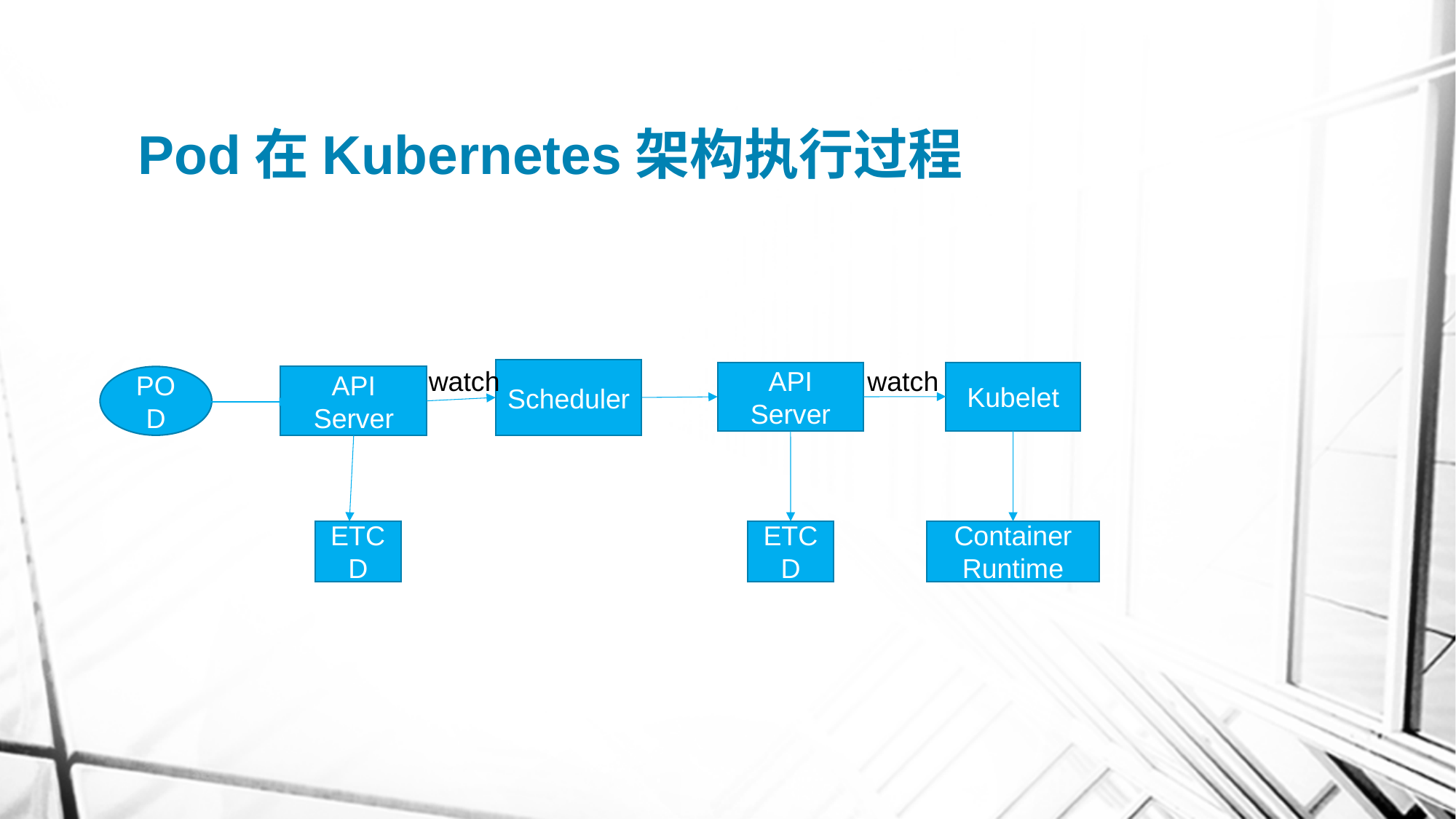

# Pod在Kubernetes架构执行过程
watch
watch
Scheduler
API Server
Kubelet
POD
API Server
ETCD
ETCD
Container Runtime